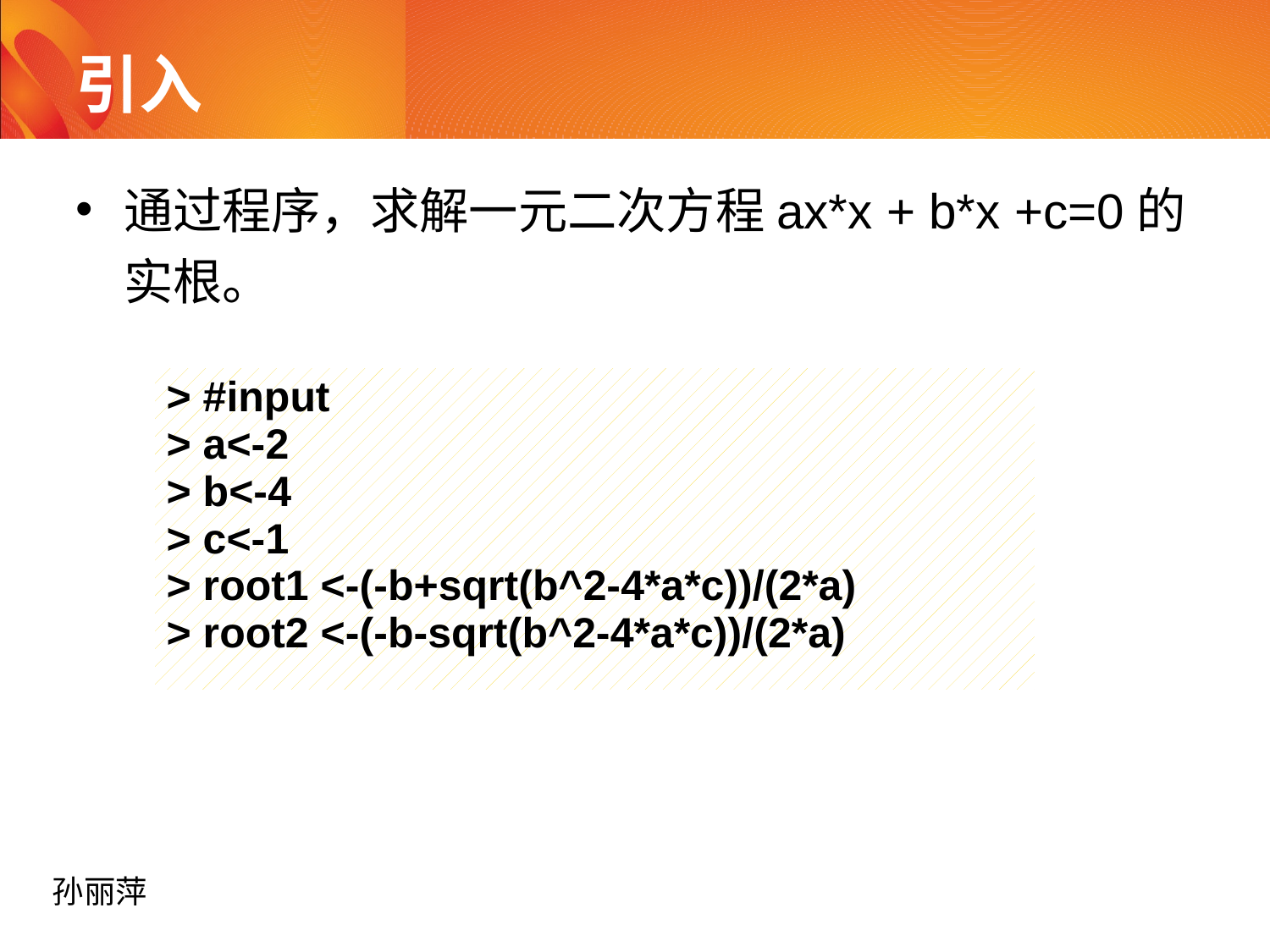

# 引入
通过程序，求解一元二次方程ax*x + b*x +c=0的实根。
| > #input > a<-2 > b<-4 > c<-1 > root1 <-(-b+sqrt(b^2-4\*a\*c))/(2\*a) > root2 <-(-b-sqrt(b^2-4\*a\*c))/(2\*a) |
| --- |